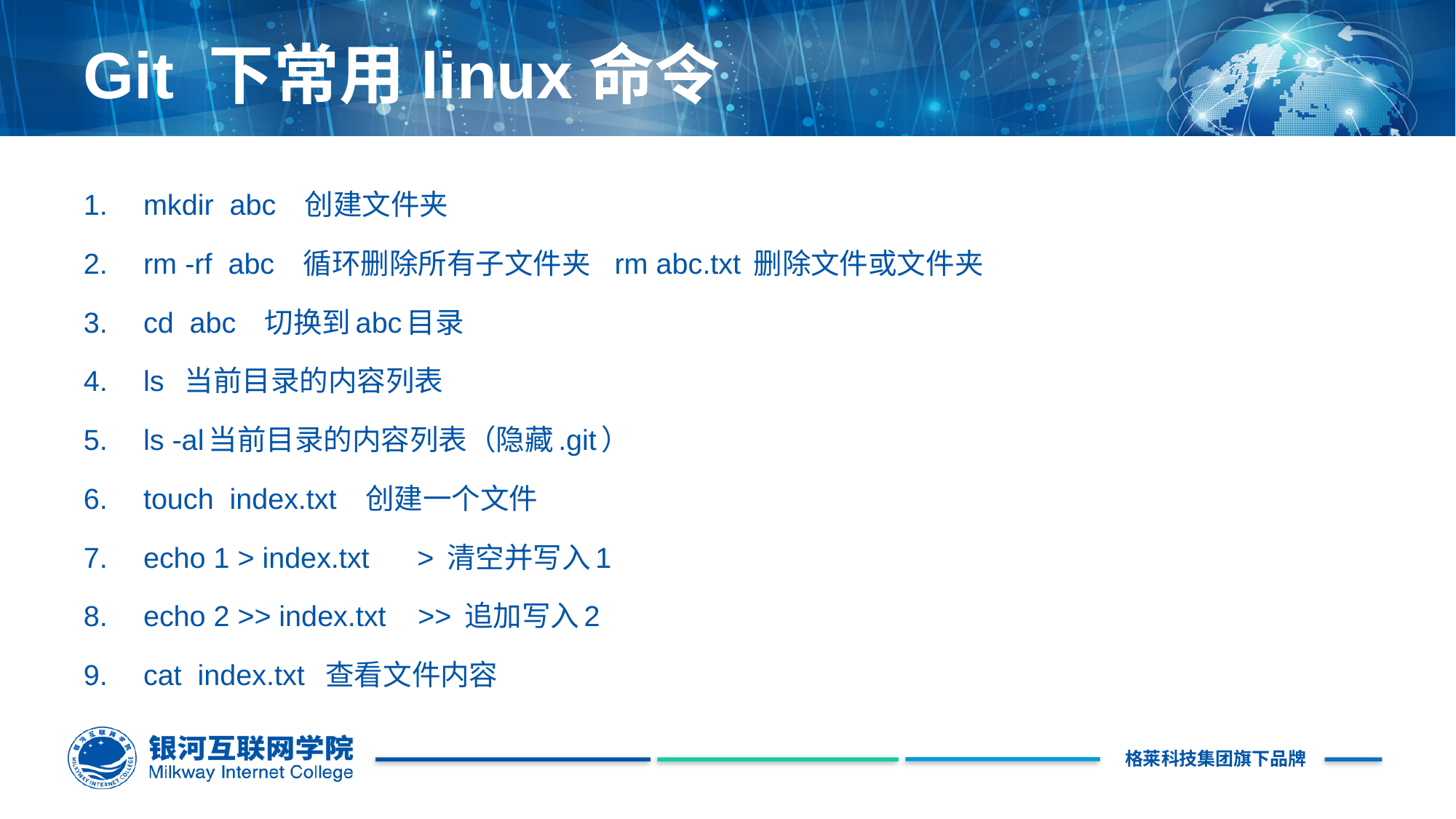

# Git 下常用linux命令
mkdir  abc   创建文件夹
rm -rf  abc   循环删除所有子文件夹   rm abc.txt 删除文件或文件夹
cd  abc   切换到abc目录
ls  当前目录的内容列表
ls -al当前目录的内容列表（隐藏.git）
touch  index.txt   创建一个文件
echo 1 > index.txt      > 清空并写入1
echo 2 >> index.txt    >> 追加写入2
cat  index.txt  查看文件内容